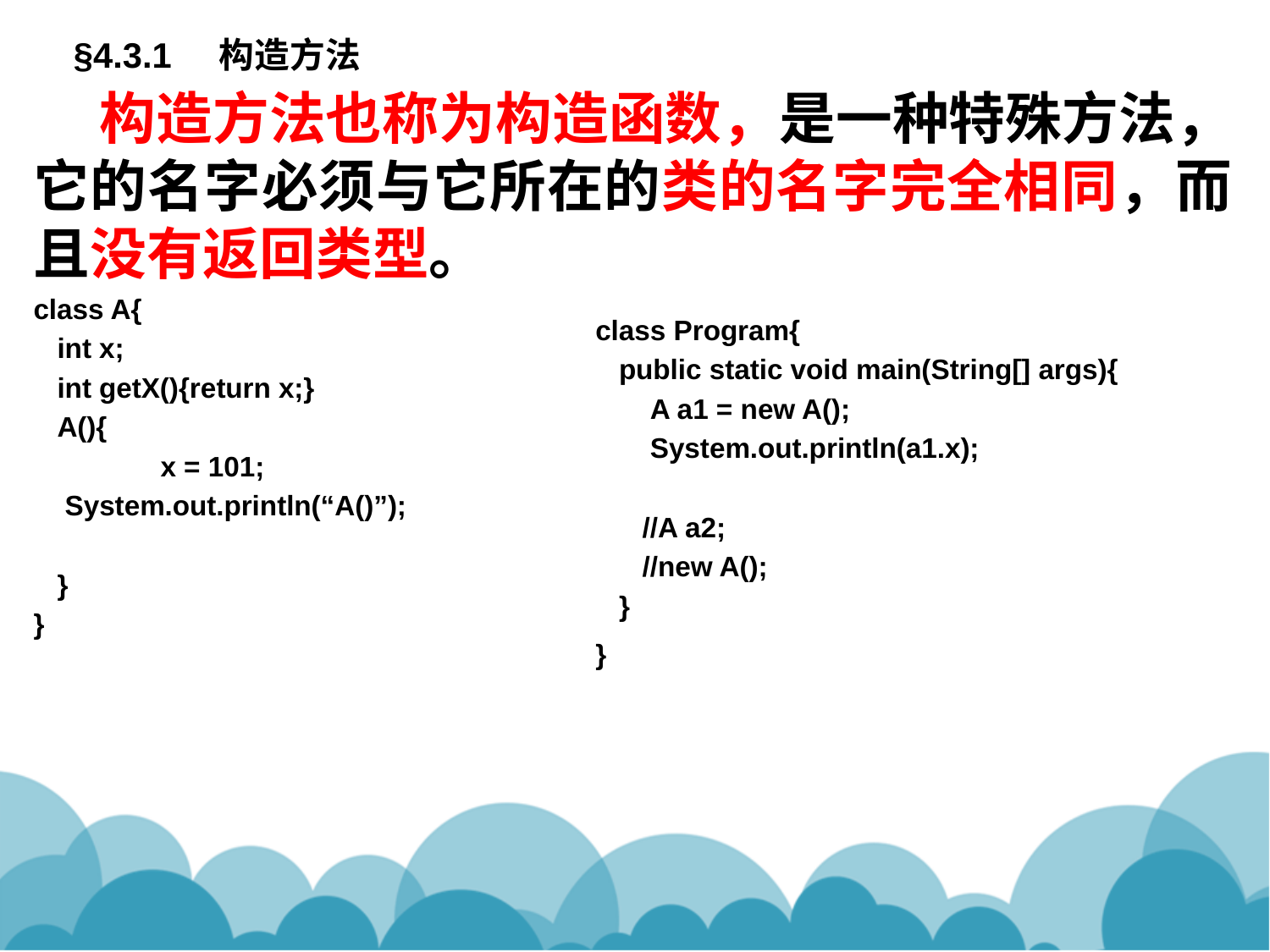

§4.3.1    构造方法
    构造方法也称为构造函数，是一种特殊方法，它的名字必须与它所在的类的名字完全相同，而且没有返回类型。

class A{
   int x;
   int getX(){return x;}
   A(){
	x = 101;
    System.out.println(“A()”);

   }
}
class Program{
   public static void main(String[] args){
       A a1 = new A();
       System.out.println(a1.x);

      //A a2;
      //new A();
   }
}
20